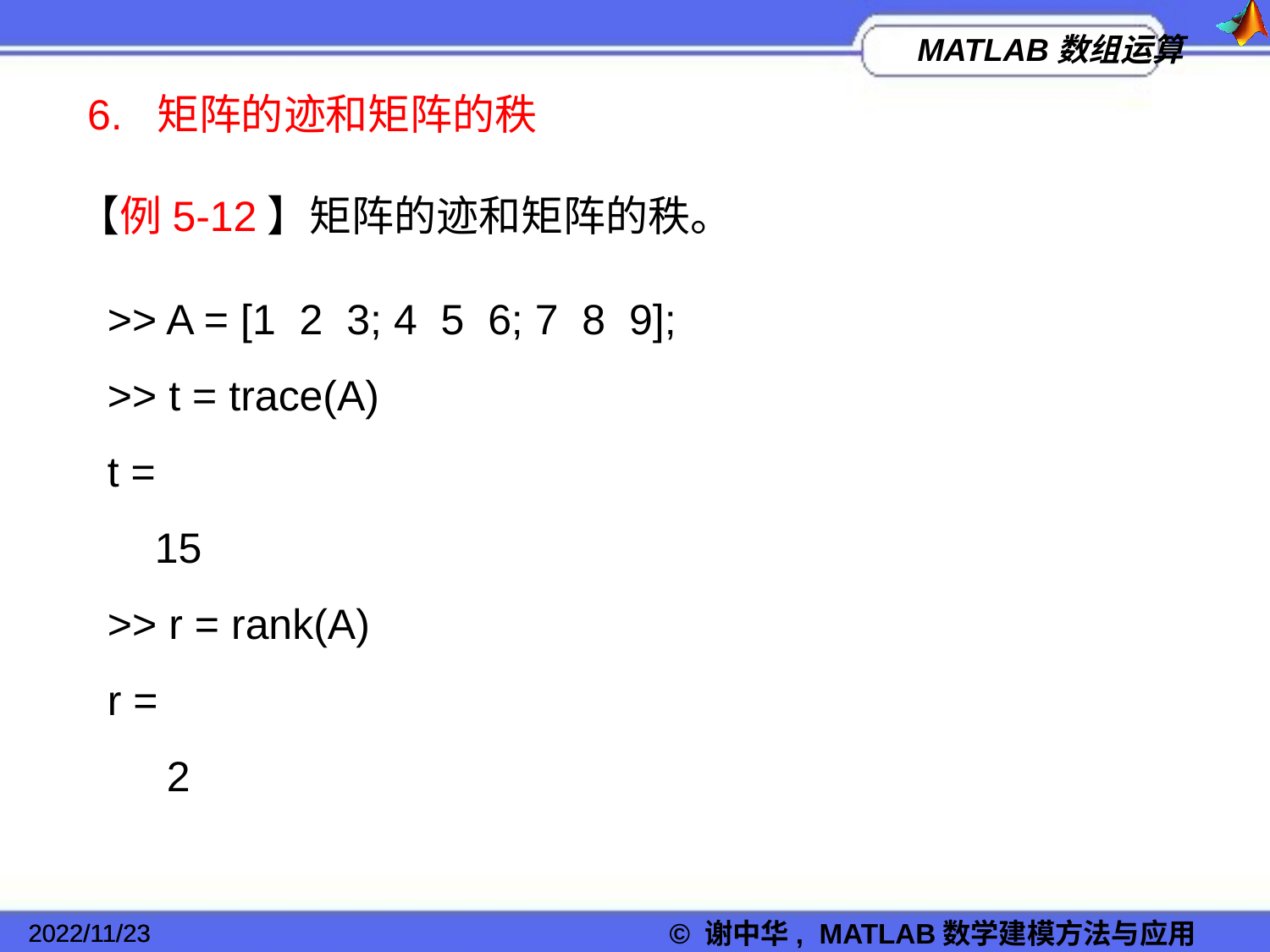

6.  矩阵的迹和矩阵的秩
【例5-12】矩阵的迹和矩阵的秩。
>> A = [1  2  3; 4  5  6; 7  8  9];
>> t = trace(A)
t =
    15
>> r = rank(A)
r =
     2
2022/11/23
© 谢中华,  MATLAB数学建模方法与应用